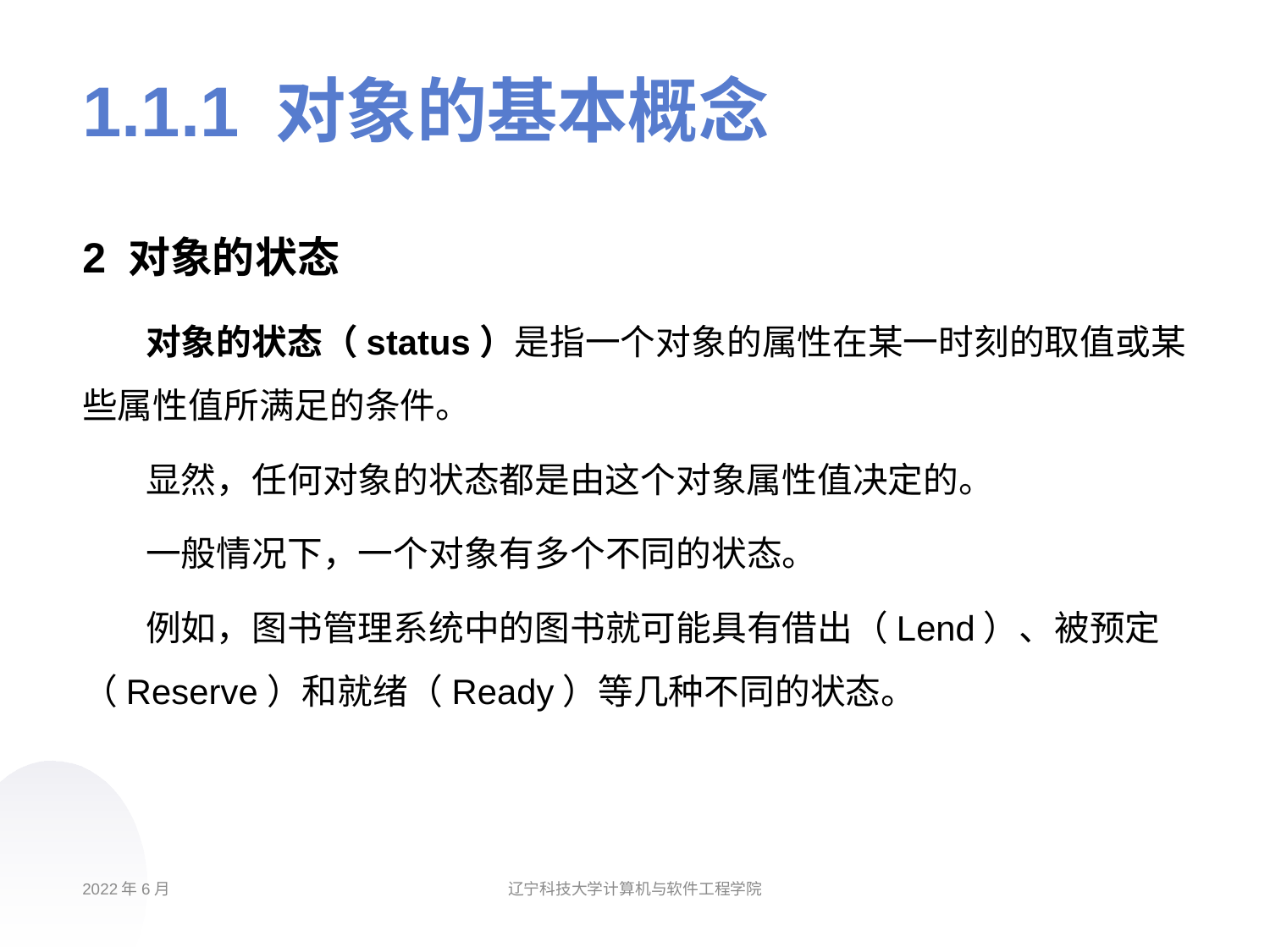

# 1.1.1 对象的基本概念
2 对象的状态
对象的状态（status）是指一个对象的属性在某一时刻的取值或某些属性值所满足的条件。
显然，任何对象的状态都是由这个对象属性值决定的。
一般情况下，一个对象有多个不同的状态。
例如，图书管理系统中的图书就可能具有借出（Lend）、被预定（Reserve）和就绪（Ready）等几种不同的状态。

2022年6月
辽宁科技大学计算机与软件工程学院
11